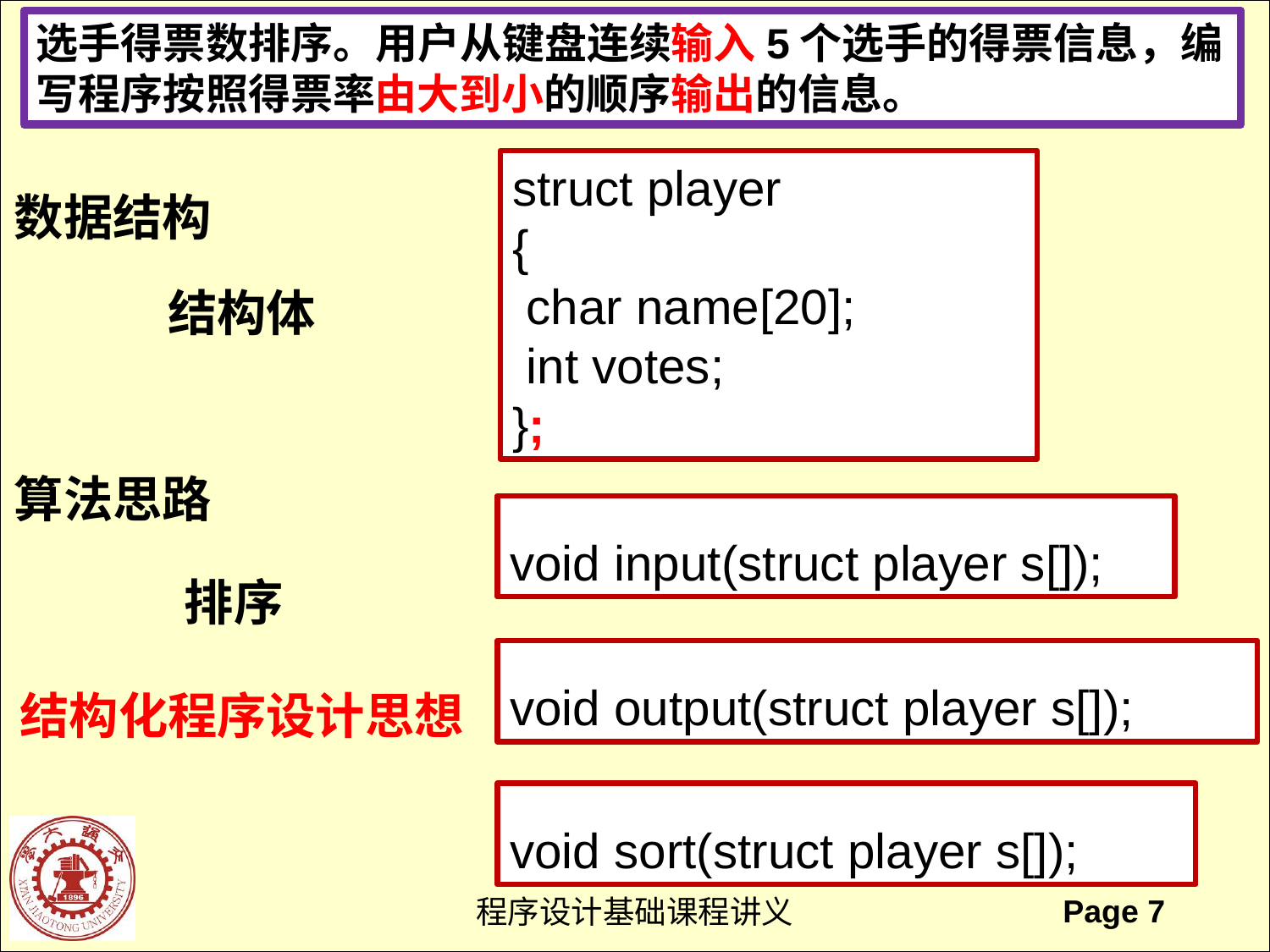

选手得票数排序。用户从键盘连续输入5个选手的得票信息，编写程序按照得票率由大到小的顺序输出的信息。
struct player
{
 char name[20];
 int votes;
};
数据结构
结构体
算法思路
void input(struct player s[]);
排序
void output(struct player s[]);
结构化程序设计思想
void sort(struct player s[]);